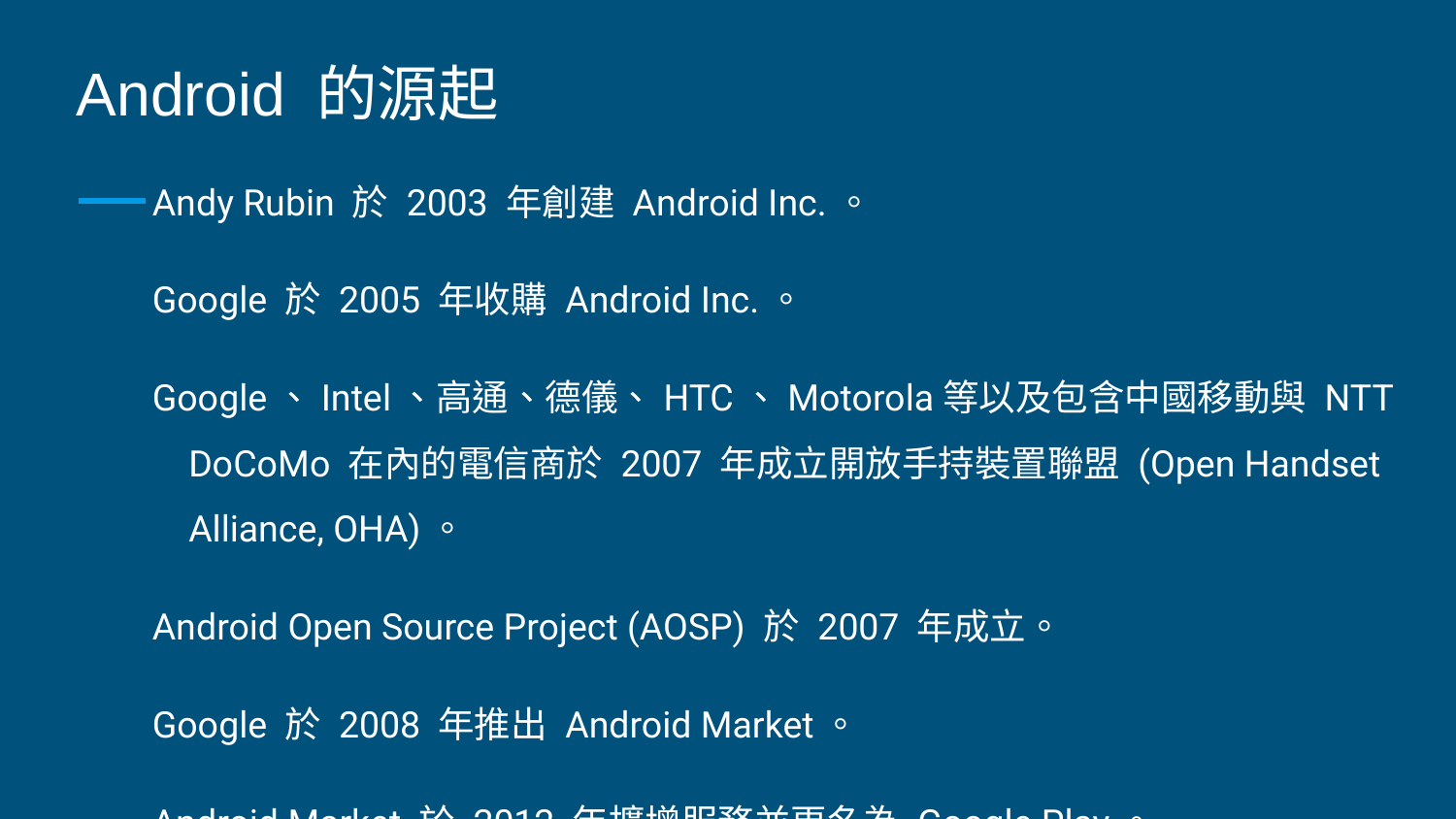

# Android 的源起
Andy Rubin 於 2003 年創建 Android Inc.。
Google 於 2005 年收購 Android Inc.。
Google、Intel、高通、德儀、HTC、Motorola等以及包含中國移動與 NTT DoCoMo 在內的電信商於 2007 年成立開放手持裝置聯盟 (Open Handset Alliance, OHA)。
Android Open Source Project (AOSP) 於 2007 年成立。
Google 於 2008 年推出 Android Market。
Android Market 於 2012 年擴增服務並更名為 Google Play。